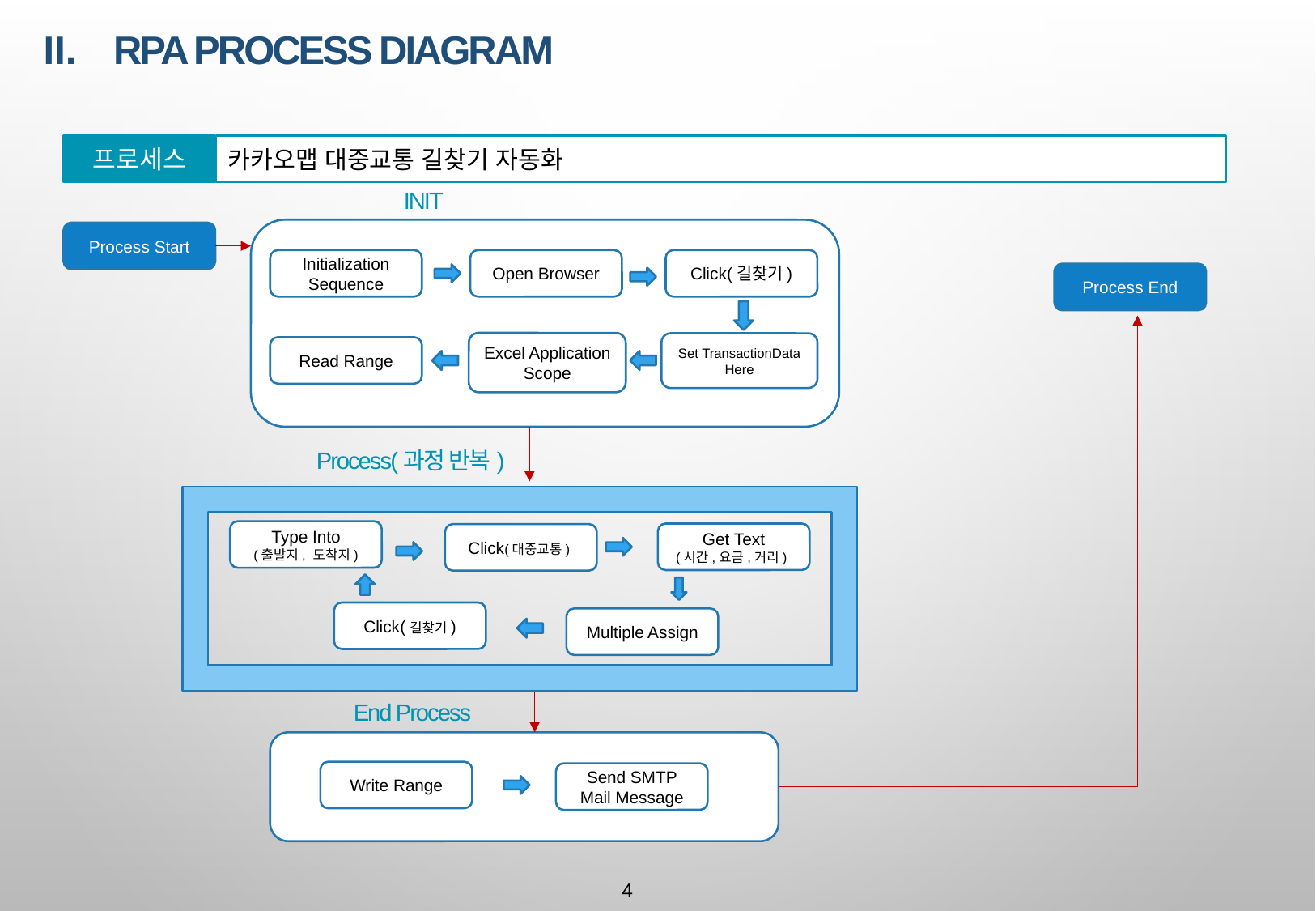

# RPA Process Diagram
프로세스
카카오맵 대중교통 길찾기 자동화
INIT

Process Start
Initialization Sequence
Open Browser
Click(길찾기)
Process End

Excel Application Scope
Set TransactionData Here
Read Range

Process(과정 반복)

Type Into
(출발지, 도착지)
Get Text
(시간,요금,거리))
Click(대중교통)

Click(길찾기)
Multiple Assign

End Process

Write Range
Send SMTP Mail Message